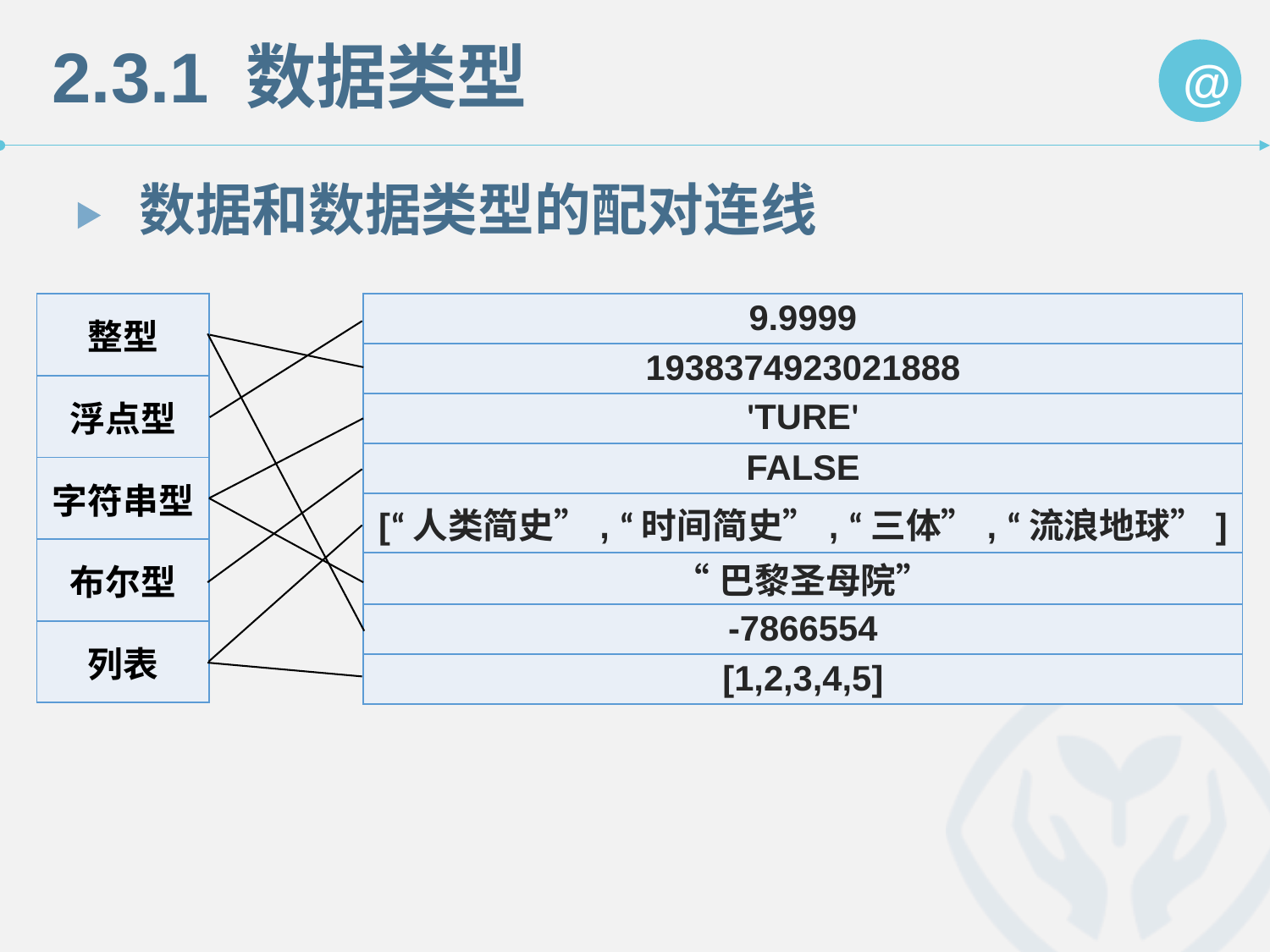

数据和数据类型的配对连线

| 9.9999 |
| --- |
| 1938374923021888 |
| 'TURE' |
| FALSE |
| [“人类简史”, “时间简史”, “三体”, “流浪地球”] |
| “巴黎圣母院” |
| -7866554 |
| [1,2,3,4,5] |
| 整型 |
| --- |
| 浮点型 |
| 字符串型 |
| 布尔型 |
| 列表 |